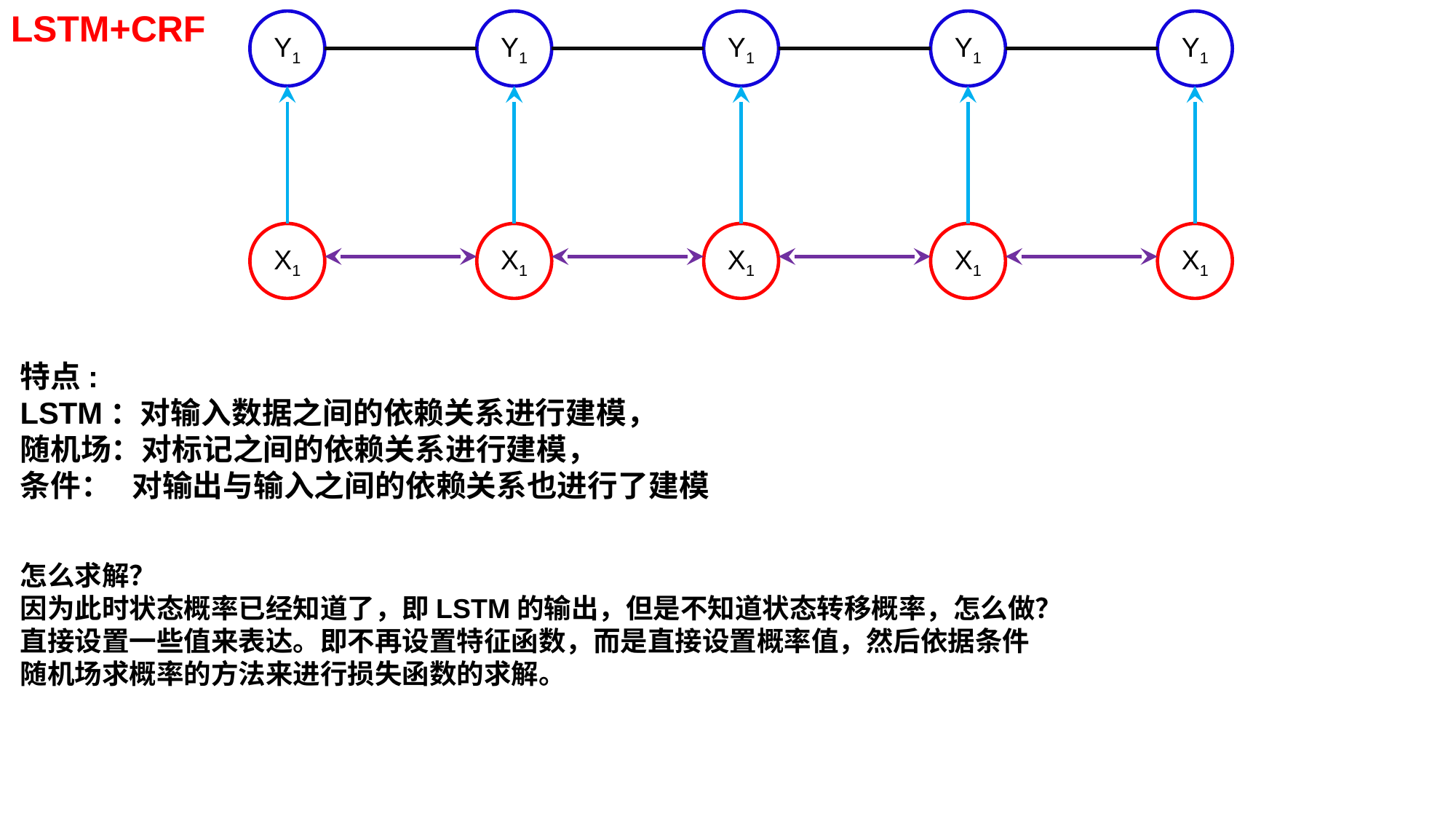

LSTM+CRF
Y1
Y1
Y1
Y1
Y1
X1
X1
X1
X1
X1
特点:
LSTM：对输入数据之间的依赖关系进行建模，
随机场：对标记之间的依赖关系进行建模，
条件：   对输出与输入之间的依赖关系也进行了建模
怎么求解？
因为此时状态概率已经知道了，即LSTM的输出，但是不知道状态转移概率，怎么做？直接设置一些值来表达。即不再设置特征函数，而是直接设置概率值，然后依据条件随机场求概率的方法来进行损失函数的求解。